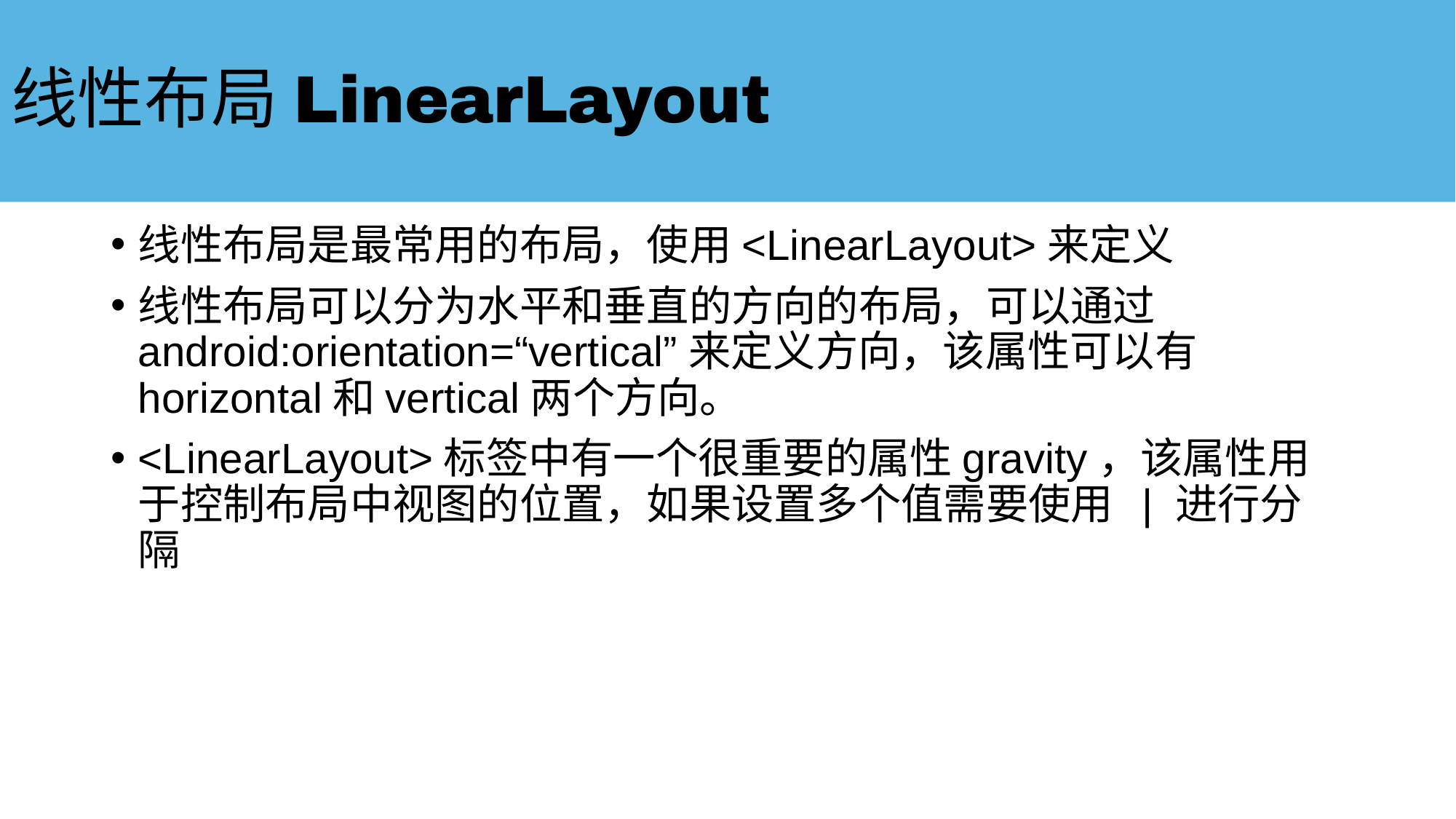

# 线性布局LinearLayout
线性布局是最常用的布局，使用<LinearLayout>来定义
线性布局可以分为水平和垂直的方向的布局，可以通过android:orientation=“vertical”来定义方向，该属性可以有horizontal和vertical两个方向。
<LinearLayout>标签中有一个很重要的属性gravity，该属性用于控制布局中视图的位置，如果设置多个值需要使用  | 进行分隔